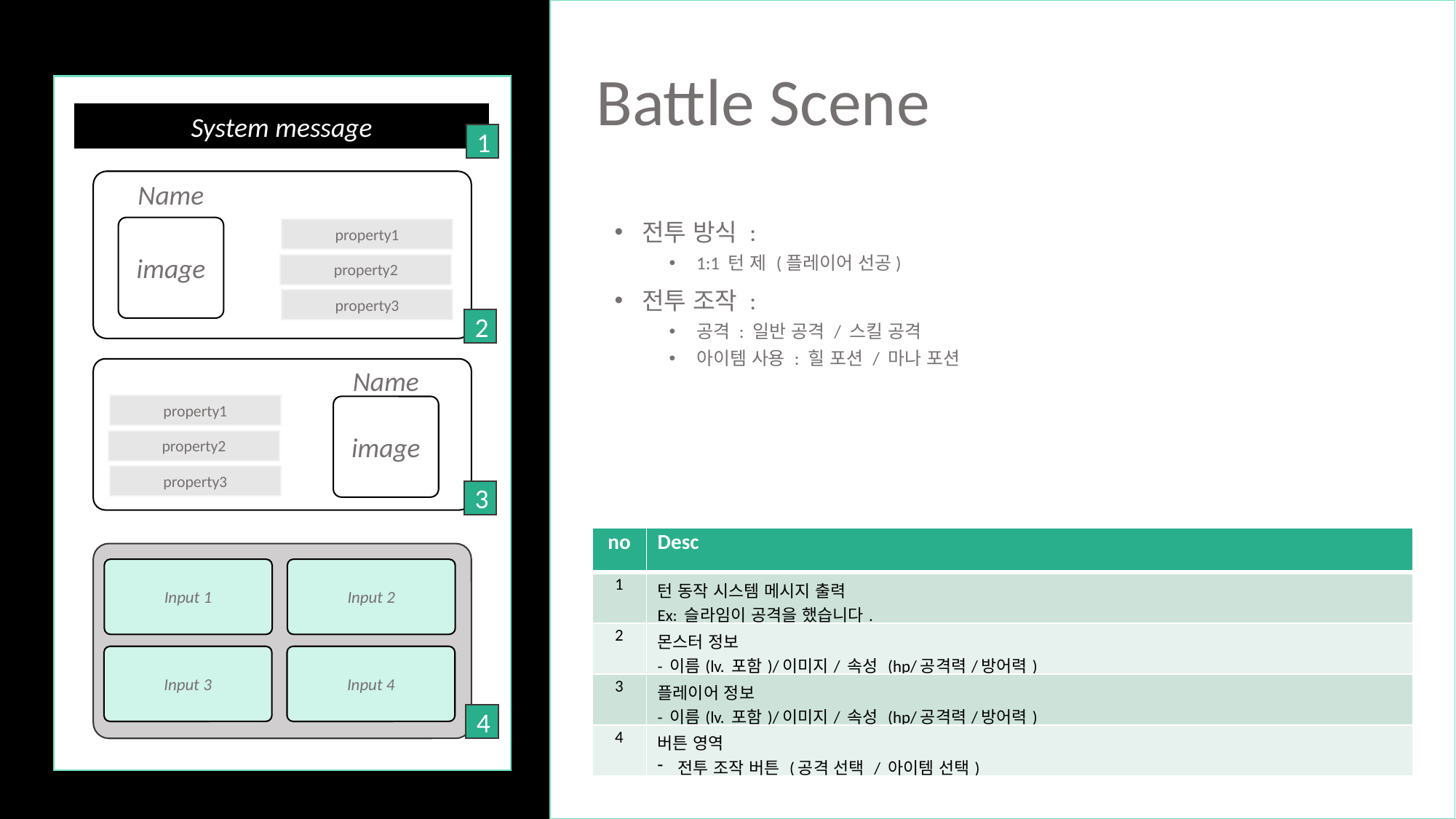

# Battle Scene

System message
1

전투 방식 :
1:1 턴 제 (플레이어 선공)
전투 조작 :
공격 : 일반 공격 / 스킬 공격
아이템 사용 : 힐 포션 / 마나 포션

Name
image
property1
property2
property3
2
Name

property1
image
property2
property3
3
| no | Desc |
| --- | --- |
| 1 | 턴 동작 시스템 메시지 출력 Ex: 슬라임이 공격을 했습니다. |
| 2 | 몬스터 정보 - 이름(lv. 포함)/이미지/ 속성 (hp/공격력/방어력) |
| 3 | 플레이어 정보 - 이름(lv. 포함)/이미지/ 속성 (hp/공격력/방어력) |
| 4 | 버튼 영역 전투 조작 버튼 (공격 선택 / 아이템 선택) |

Input 1
Input 2
Input 3
Input 4
4